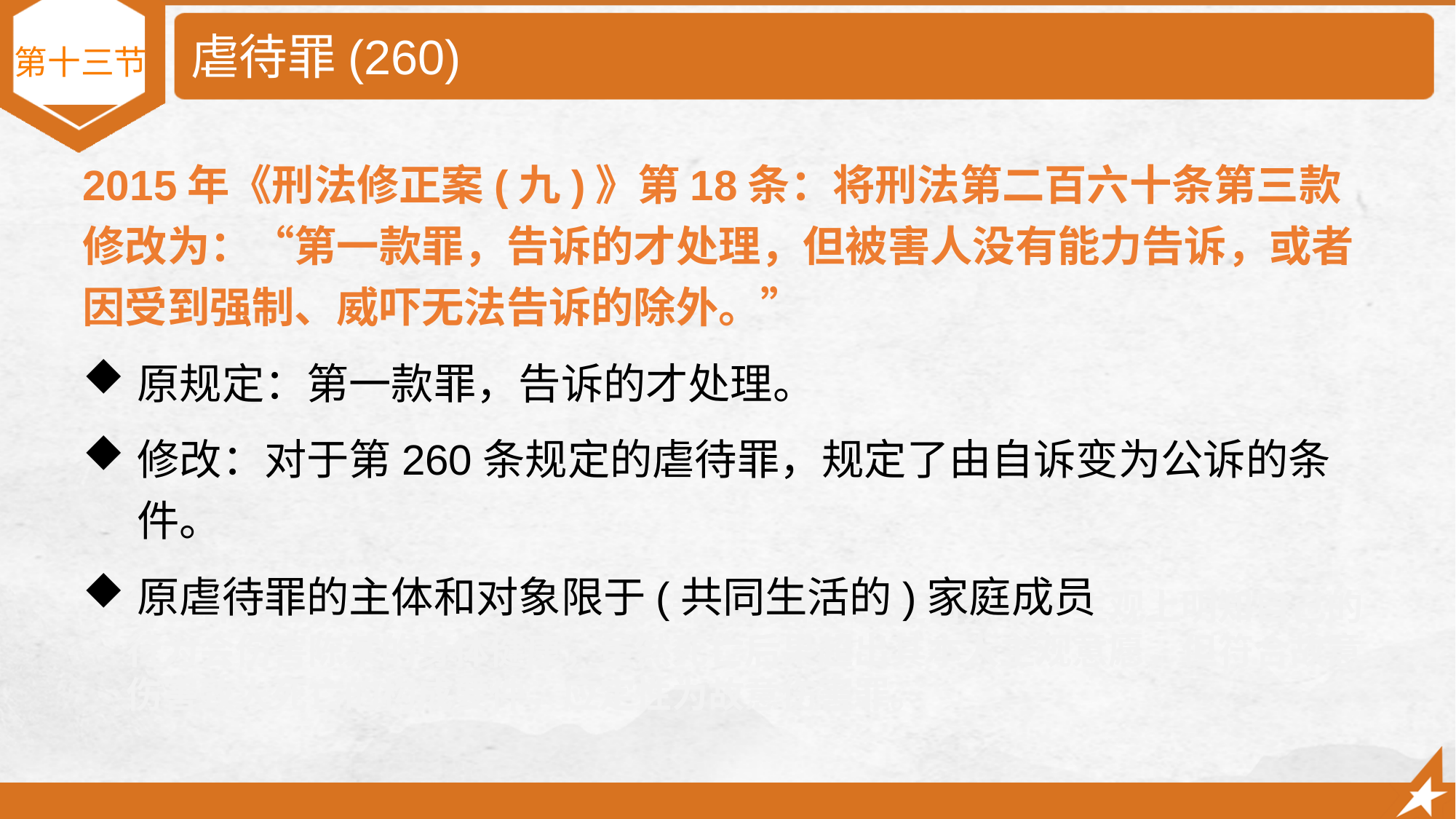

# 虐待罪(260)
第十三节
2015年《刑法修正案(九)》第18条：将刑法第二百六十条第三款修改为：“第一款罪，告诉的才处理，但被害人没有能力告诉，或者因受到强制、威吓无法告诉的除外。”
原规定：第一款罪，告诉的才处理。
修改：对于第260条规定的虐待罪，规定了由自诉变为公诉的条件。
原虐待罪的主体和对象限于(共同生活的)家庭成员

第三种意见认为，王某某对陈某头部、胸部分别连击数拳，主观上明知自己的行为会伤害陈某的身体健康，虽然死亡后果超出其本人主观意愿，但符合故意伤害致人死亡的构成要件，应定性为故意伤害罪。